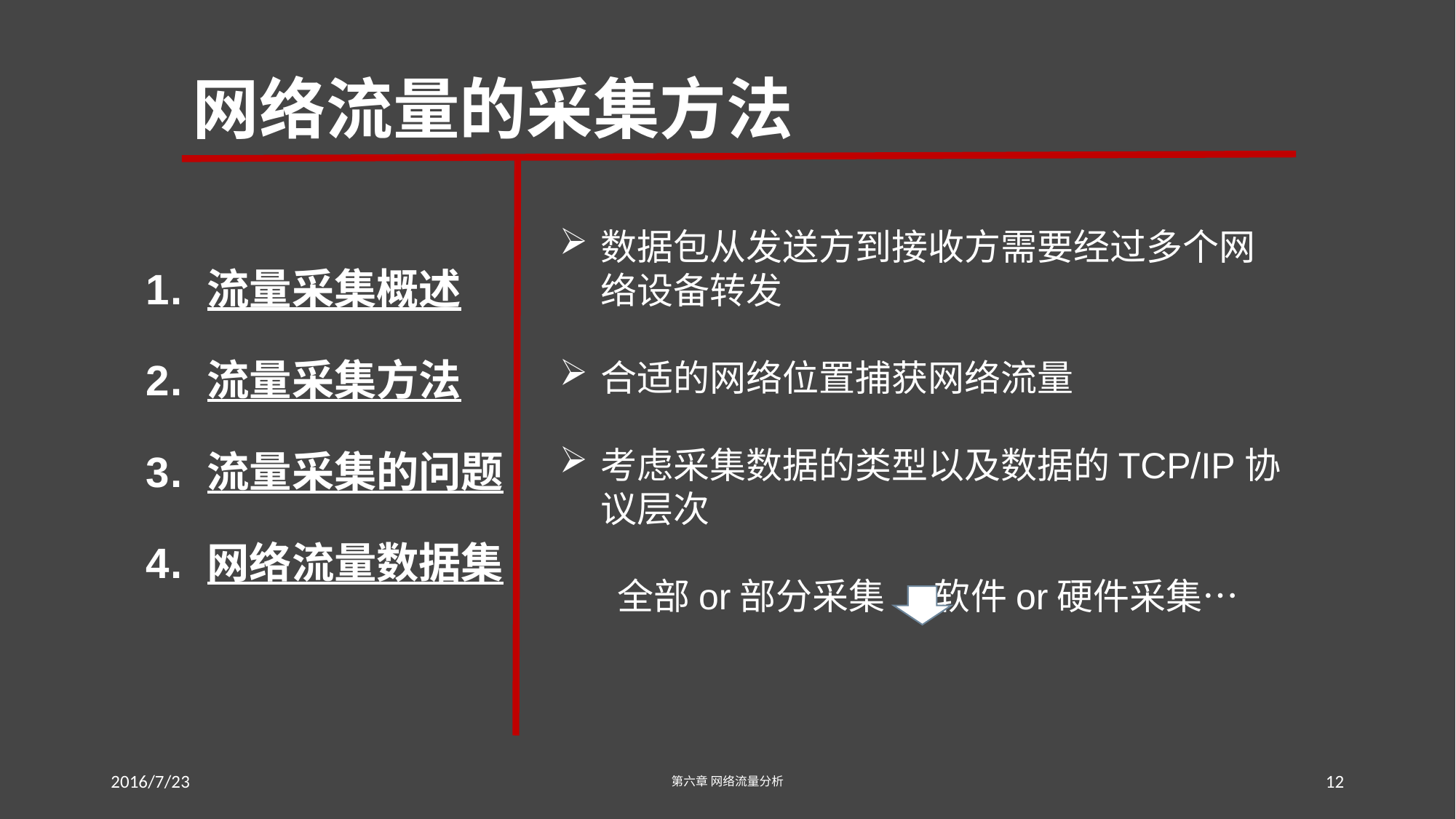

# 网络流量的采集方法

数据包从发送方到接收方需要经过多个网络设备转发

合适的网络位置捕获网络流量

考虑采集数据的类型以及数据的TCP/IP协议层次

      全部or部分采集      软件or硬件采集…

流量采集概述
流量采集方法
流量采集的问题
网络流量数据集

2016/7/23
第六章 网络流量分析
12